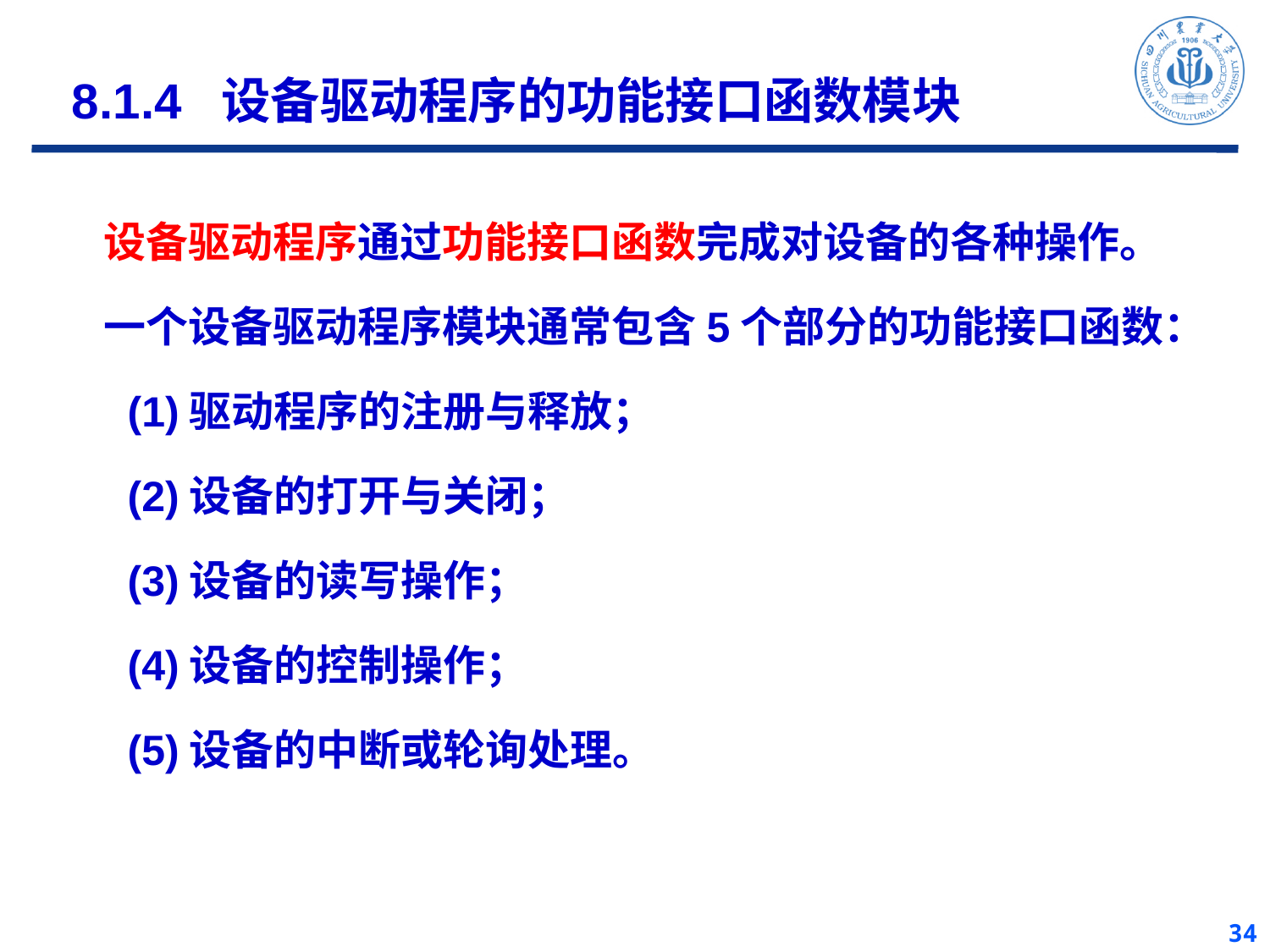

8.1.4  设备驱动程序的功能接口函数模块
设备驱动程序通过功能接口函数完成对设备的各种操作。
一个设备驱动程序模块通常包含5个部分的功能接口函数：
  (1)驱动程序的注册与释放；
  (2)设备的打开与关闭；
  (3)设备的读写操作；
  (4)设备的控制操作；
  (5)设备的中断或轮询处理。